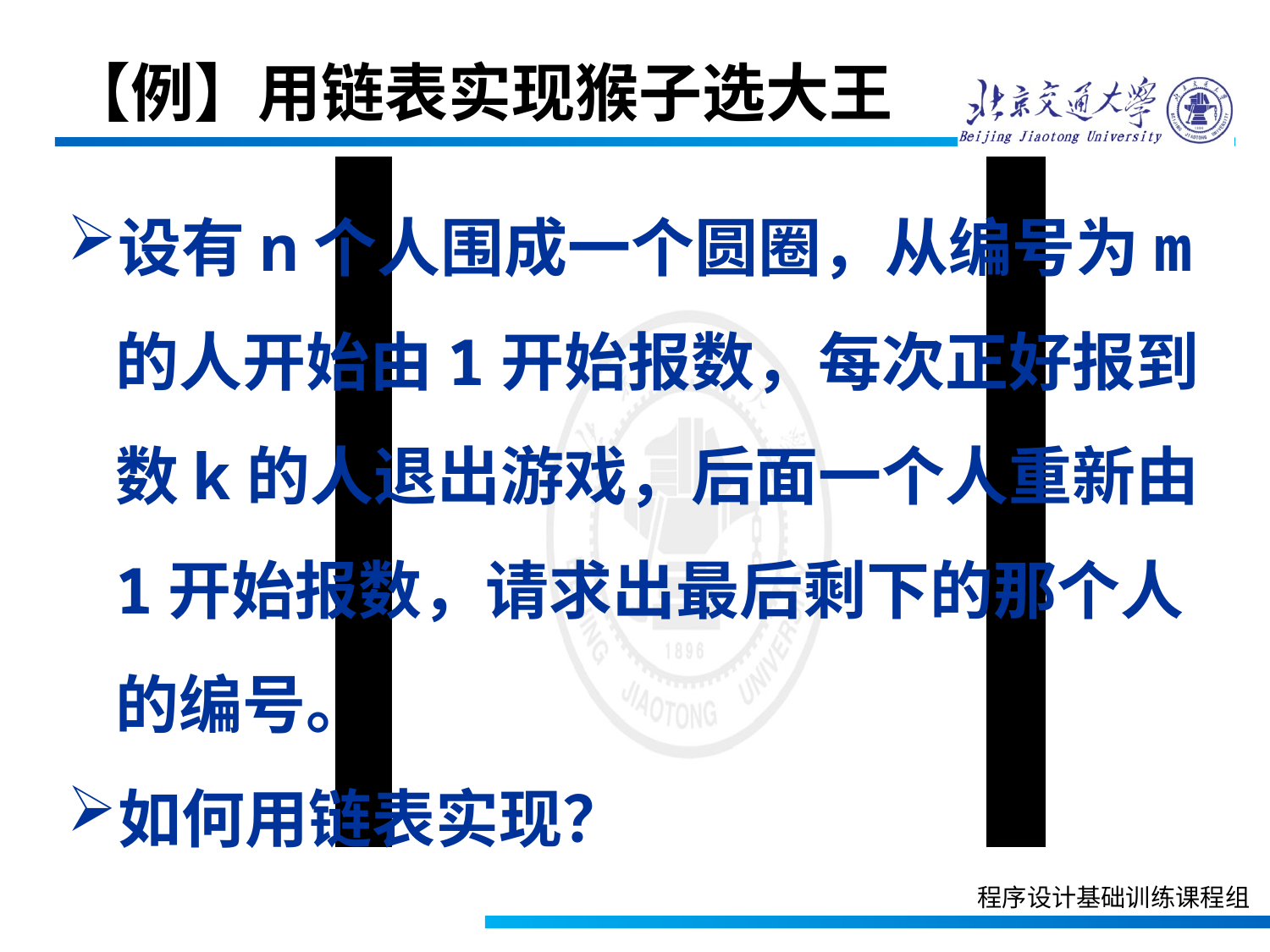

【例】用链表实现猴子选大王
设有n个人围成一个圆圈，从编号为m的人开始由1开始报数，每次正好报到数k的人退出游戏，后面一个人重新由1开始报数，请求出最后剩下的那个人的编号。
如何用链表实现？
程序设计基础训练课程组